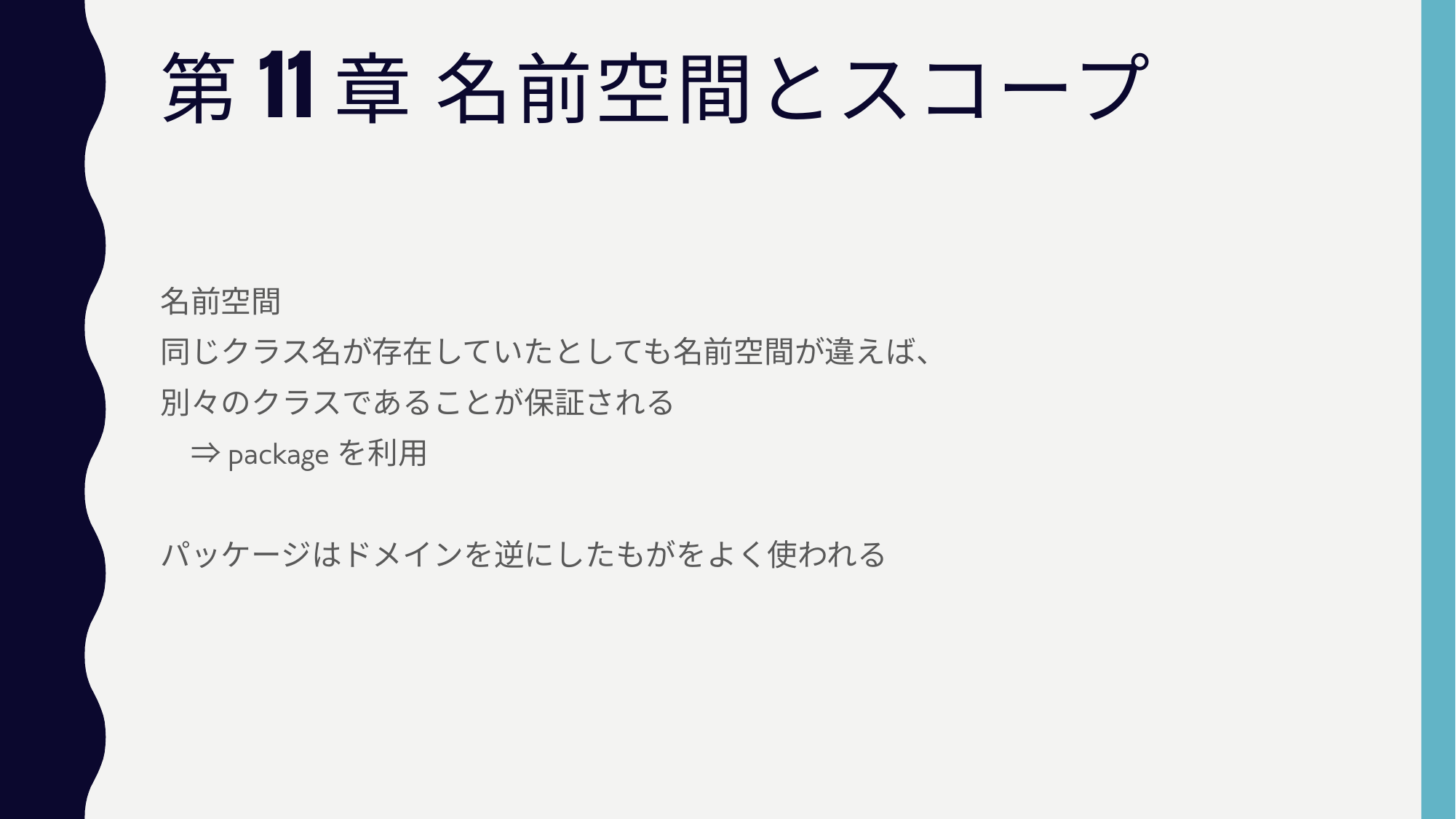

# 第11章 名前空間とスコープ
名前空間
同じクラス名が存在していたとしても名前空間が違えば、
別々のクラスであることが保証される
　⇒packageを利用

パッケージはドメインを逆にしたもがをよく使われる